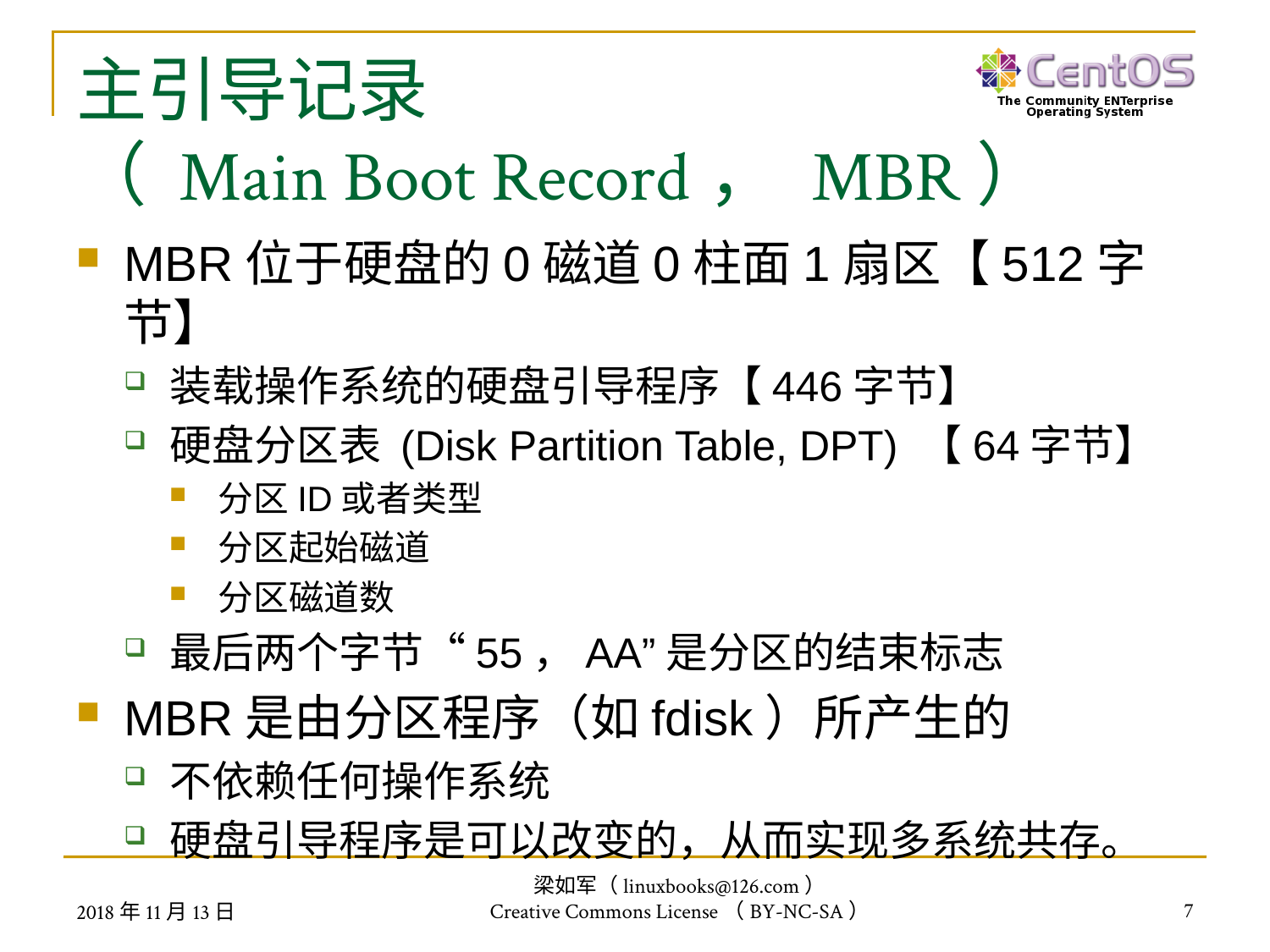

# 主引导记录 （ Main Boot Record， MBR）
MBR位于硬盘的0磁道0柱面1扇区【512字节】
装载操作系统的硬盘引导程序【446字节】
硬盘分区表 (Disk Partition Table, DPT) 【64字节】
分区ID或者类型
分区起始磁道
分区磁道数
最后两个字节“55，AA”是分区的结束标志
MBR是由分区程序（如fdisk）所产生的
不依赖任何操作系统
硬盘引导程序是可以改变的，从而实现多系统共存。

梁如军（linuxbooks@126.com）
Creative Commons License（BY-NC-SA）
2018年11月13日
7